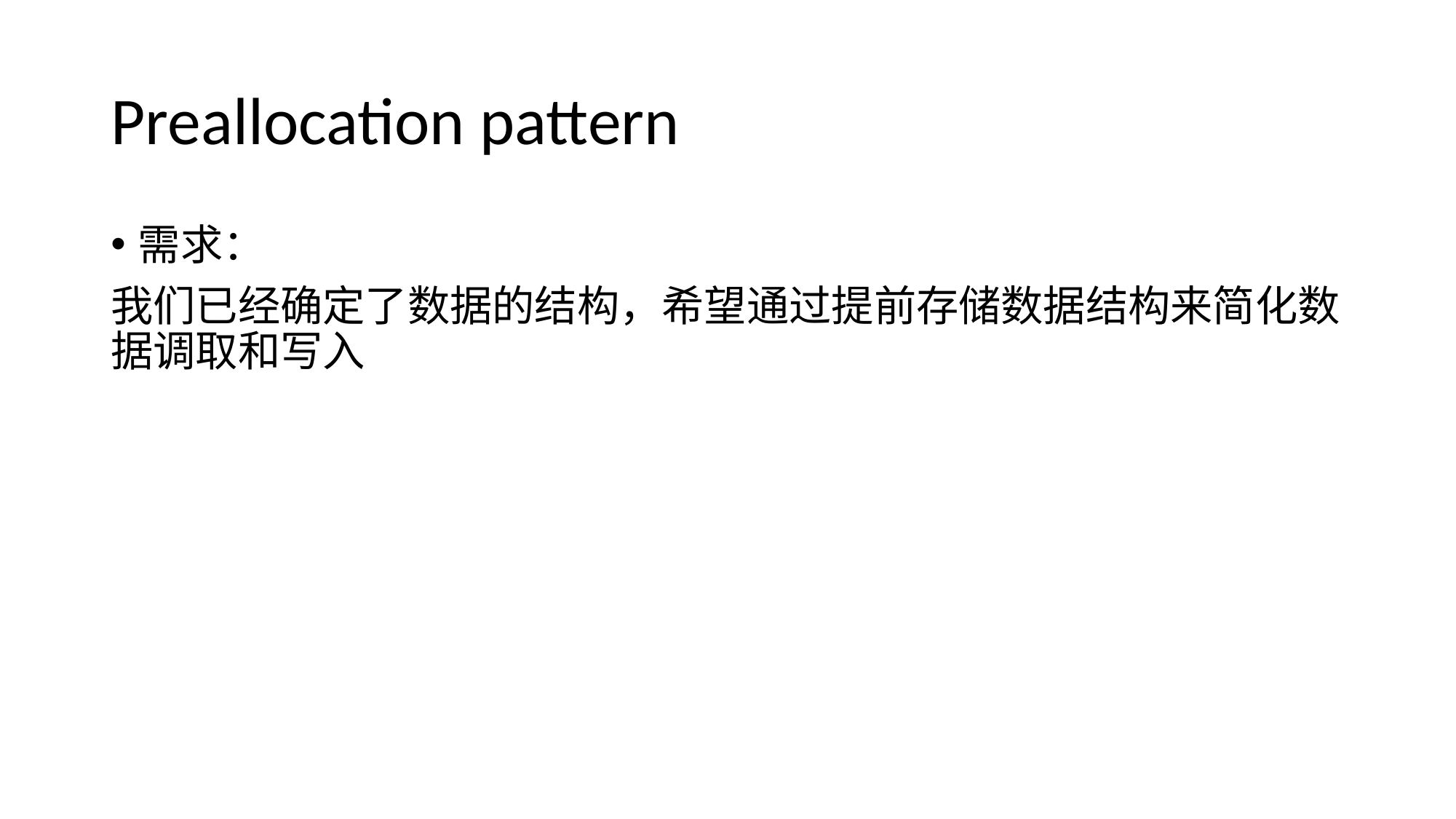

# Preallocation pattern
需求：
我们已经确定了数据的结构，希望通过提前存储数据结构来简化数据调取和写入